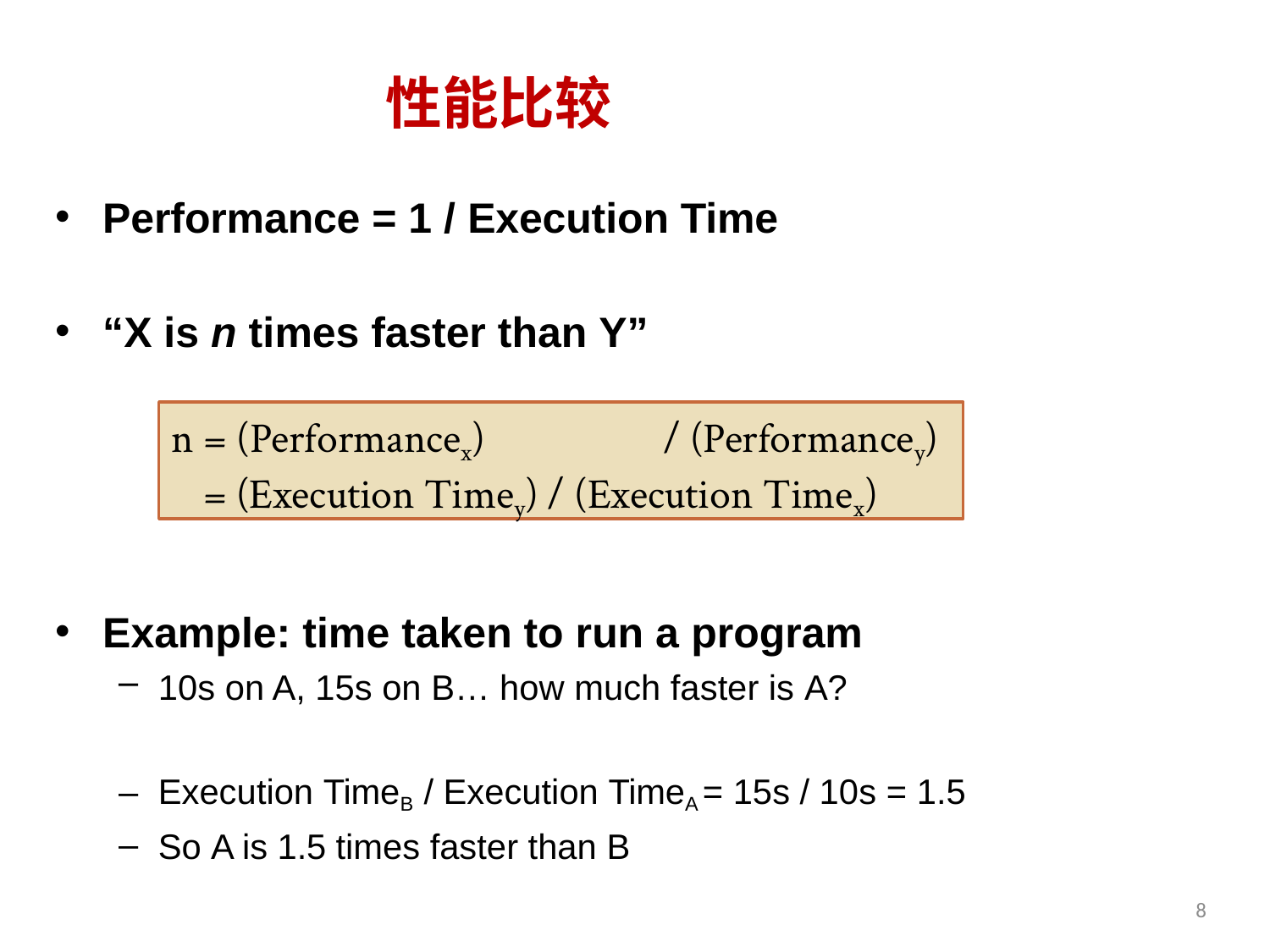

# 性能比较
Performance = 1 / Execution Time

“X is n times faster than Y”

n = (Performancex)	/ (Performancey)
= (Execution Timey) / (Execution Timex)

Example: time taken to run a program
10s on A, 15s on B… how much faster is A?

Execution TimeB  / Execution TimeA = 15s / 10s = 1.5
So A is 1.5 times faster than B

8